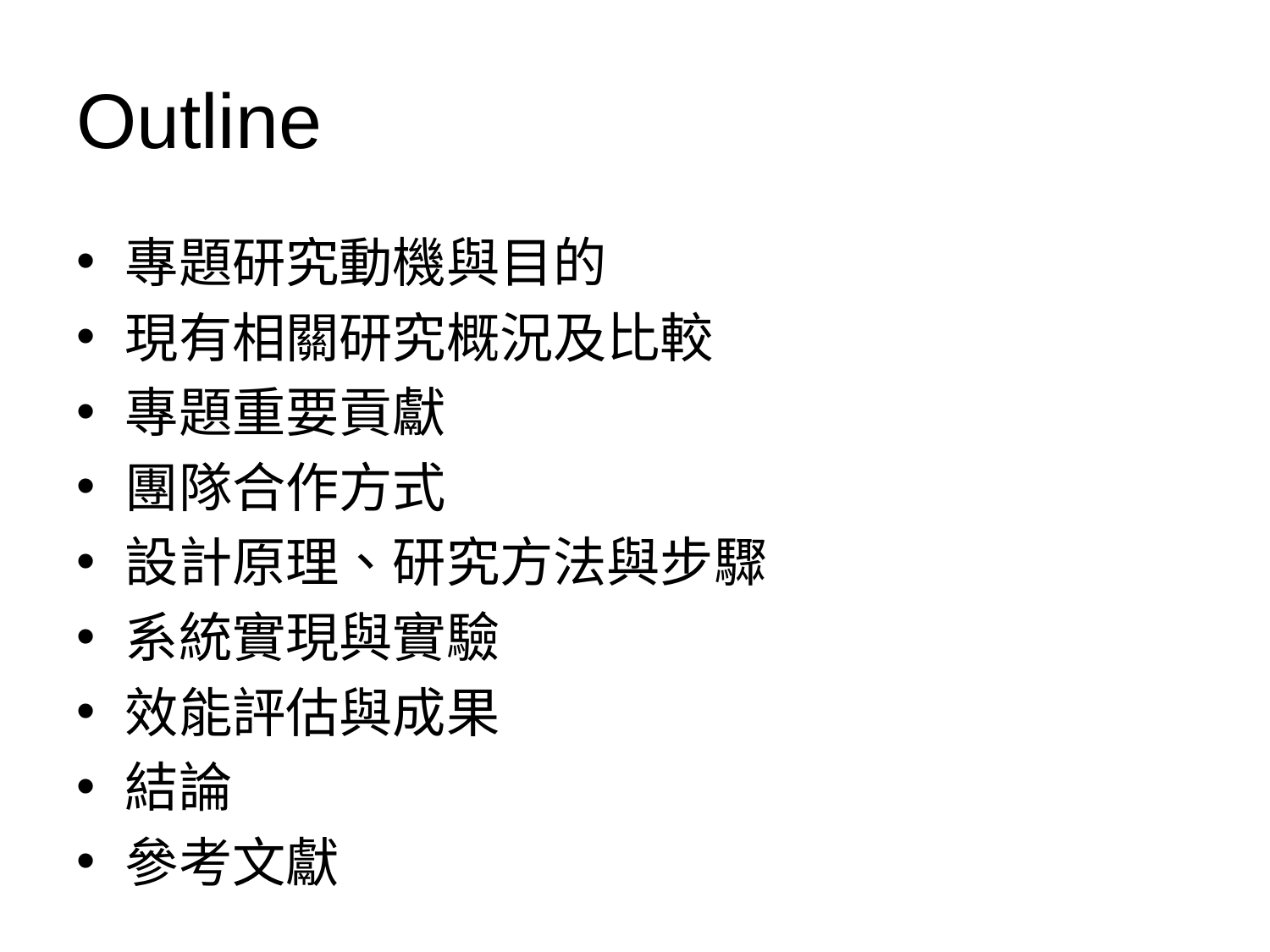

# Outline
專題研究動機與目的
現有相關研究概況及比較
專題重要貢獻
團隊合作方式
設計原理、研究方法與步驟
系統實現與實驗
效能評估與成果
結論
參考文獻